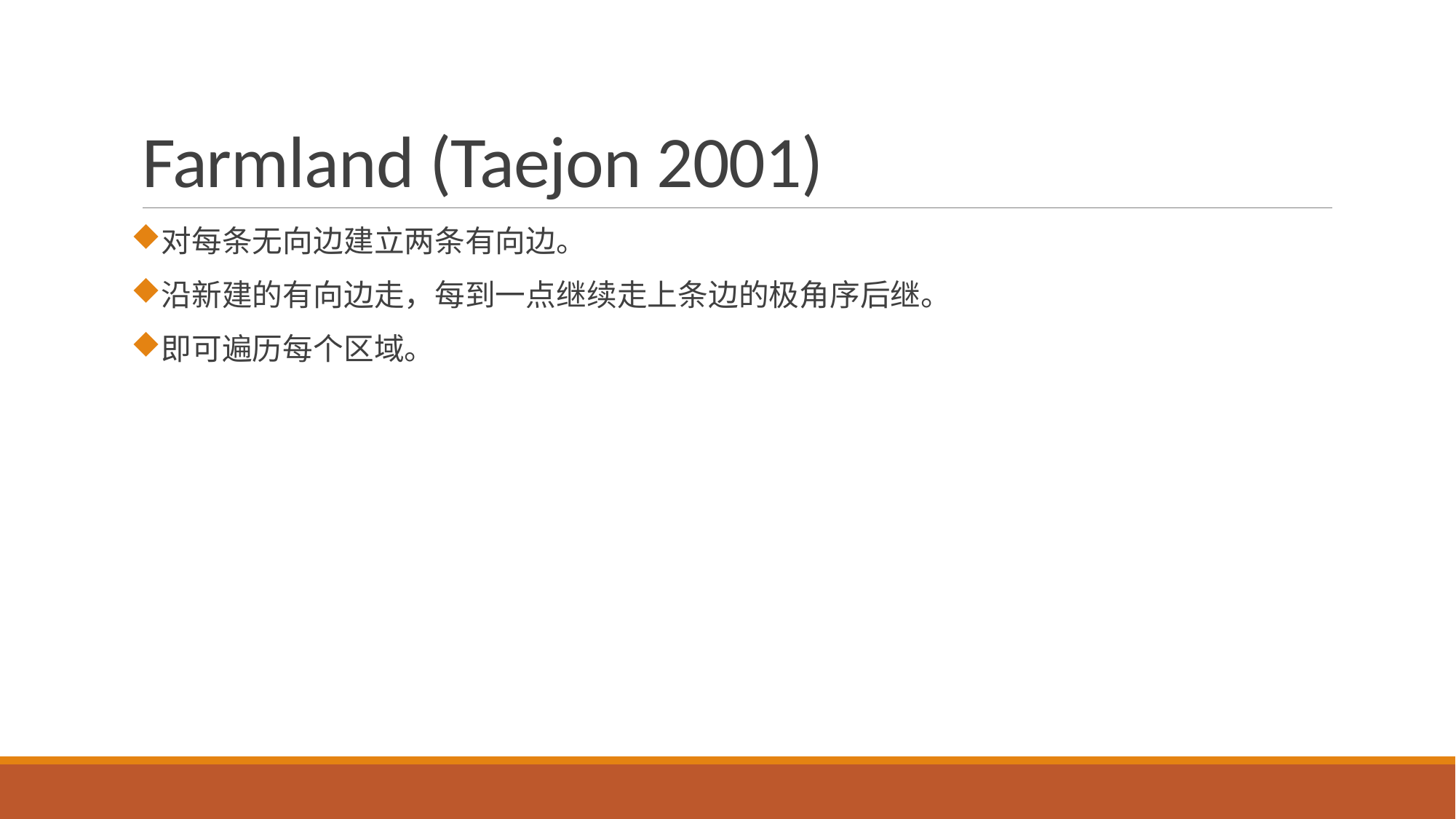

# Farmland (Taejon 2001)
对每条无向边建立两条有向边。
沿新建的有向边走，每到一点继续走上条边的极角序后继。
即可遍历每个区域。